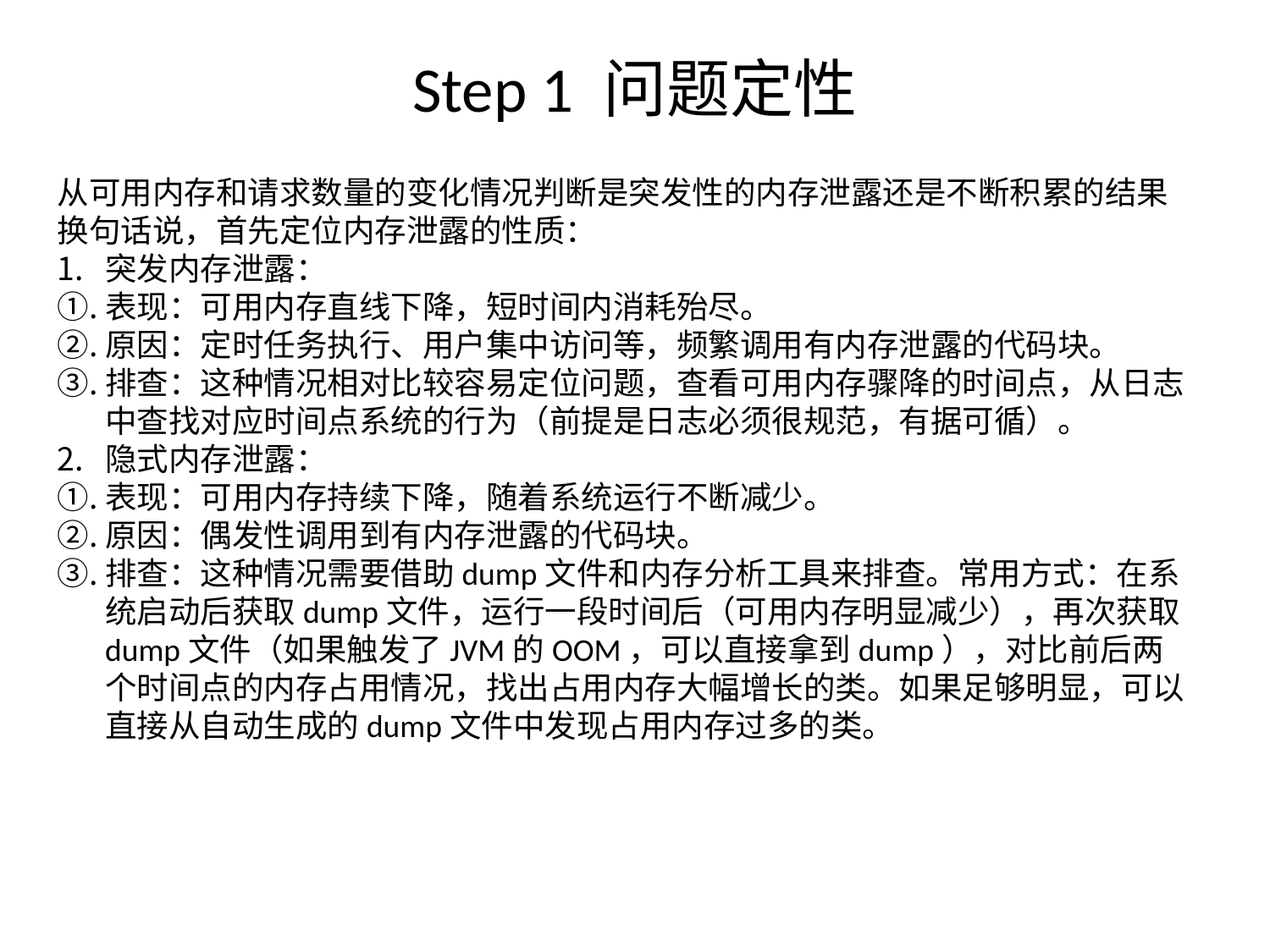

# Step 1 问题定性
从可用内存和请求数量的变化情况判断是突发性的内存泄露还是不断积累的结果
换句话说，首先定位内存泄露的性质：
突发内存泄露：
表现：可用内存直线下降，短时间内消耗殆尽。
原因：定时任务执行、用户集中访问等，频繁调用有内存泄露的代码块。
排查：这种情况相对比较容易定位问题，查看可用内存骤降的时间点，从日志中查找对应时间点系统的行为（前提是日志必须很规范，有据可循）。
隐式内存泄露：
表现：可用内存持续下降，随着系统运行不断减少。
原因：偶发性调用到有内存泄露的代码块。
排查：这种情况需要借助dump文件和内存分析工具来排查。常用方式：在系统启动后获取dump文件，运行一段时间后（可用内存明显减少），再次获取dump文件（如果触发了JVM的OOM，可以直接拿到dump），对比前后两个时间点的内存占用情况，找出占用内存大幅增长的类。如果足够明显，可以直接从自动生成的dump文件中发现占用内存过多的类。